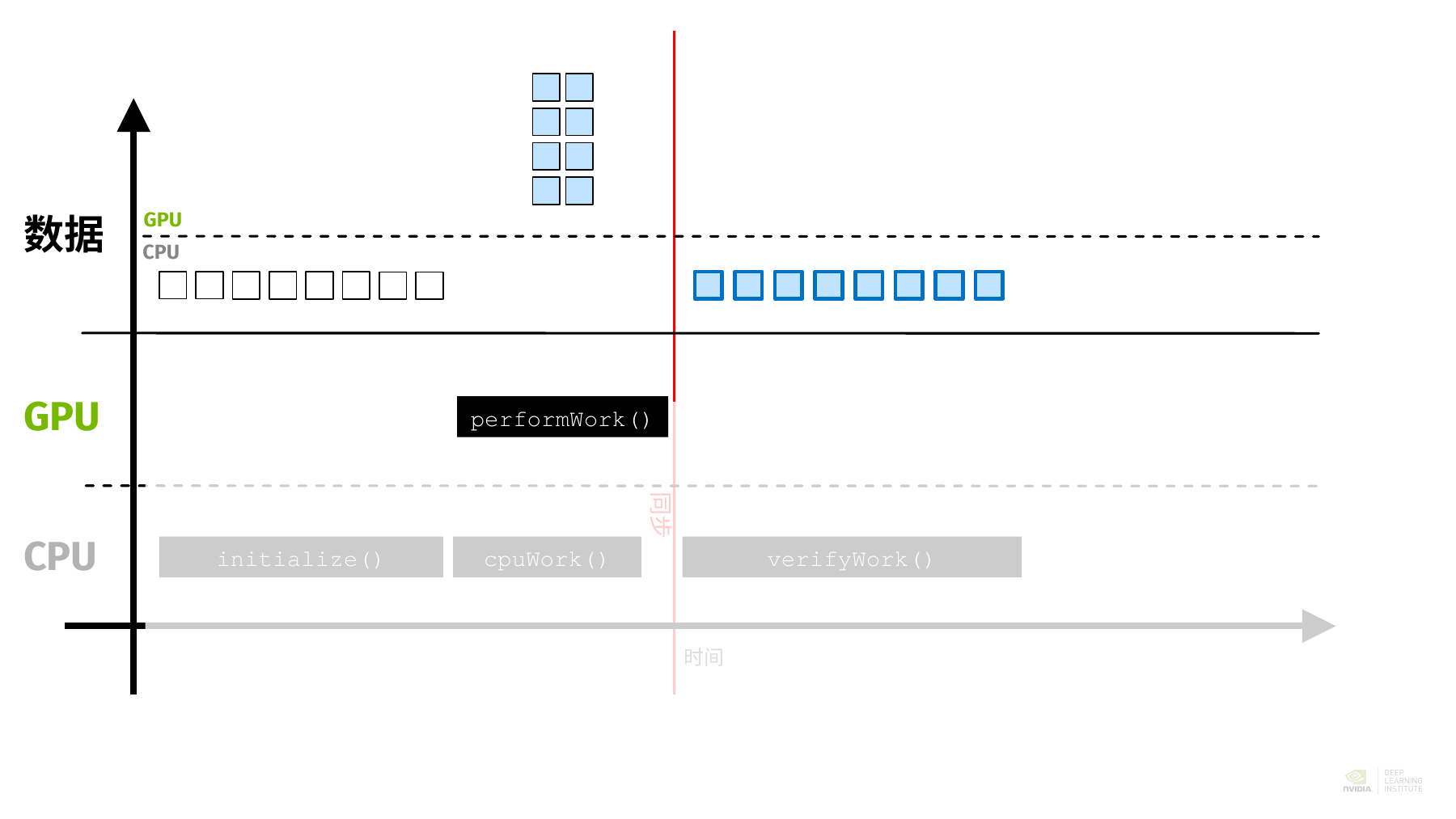

同步

 GPU
数据
     CPU

GPU
performWork()

CPU
cpuWork()
verifyWork()
initialize()
时间